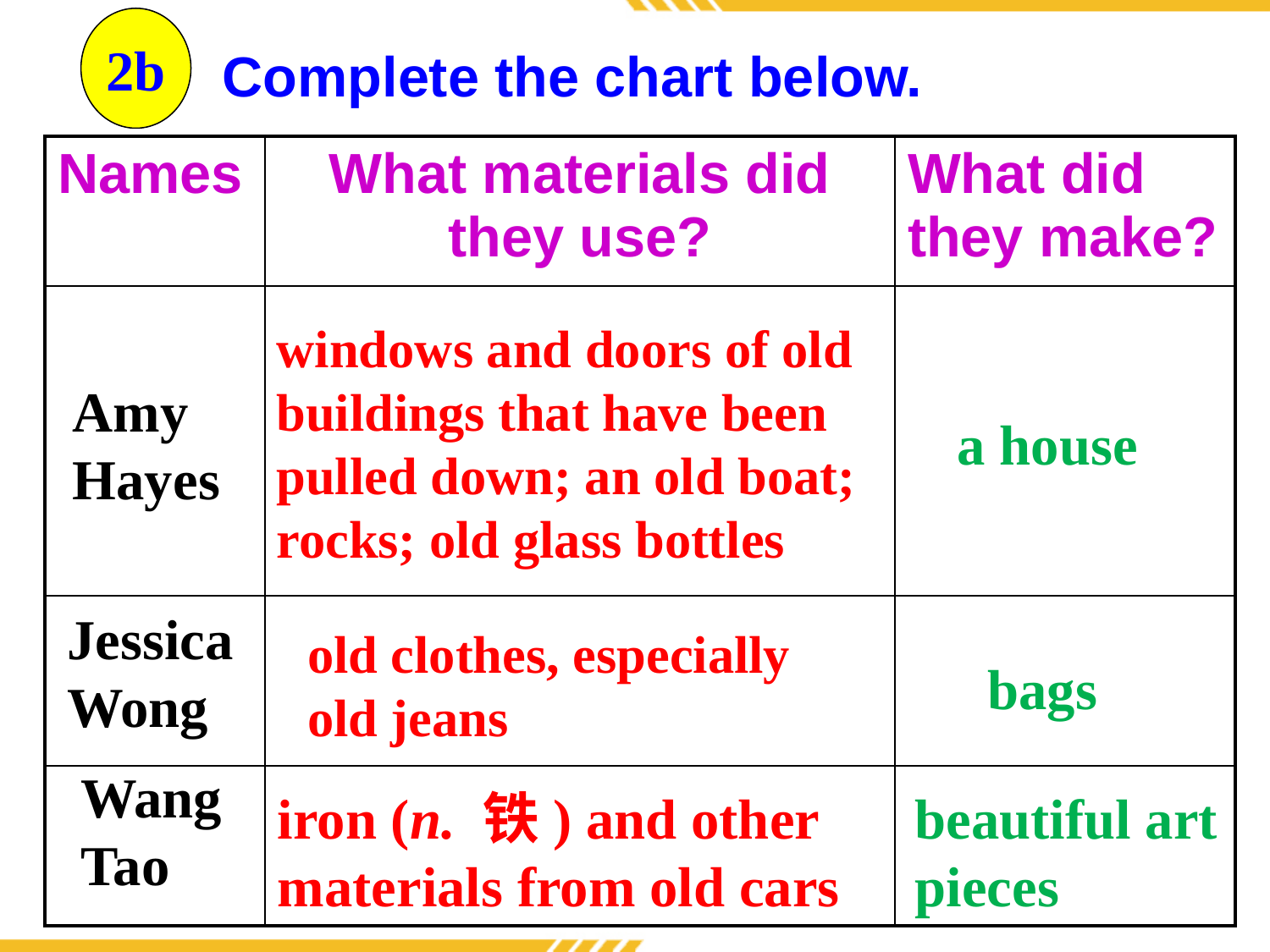

2b
Complete the chart below.
| Names | What materials did they use? | What did they make? |
| --- | --- | --- |
|  |  |  |
|  |  |  |
|  |  |  |
windows and doors of old buildings that have been pulled down; an old boat; rocks; old glass bottles
Amy
Hayes
a house
Jessica Wong
old clothes, especially old jeans
bags
Wang Tao
iron (n. 铁) and other materials from old cars
beautiful art pieces